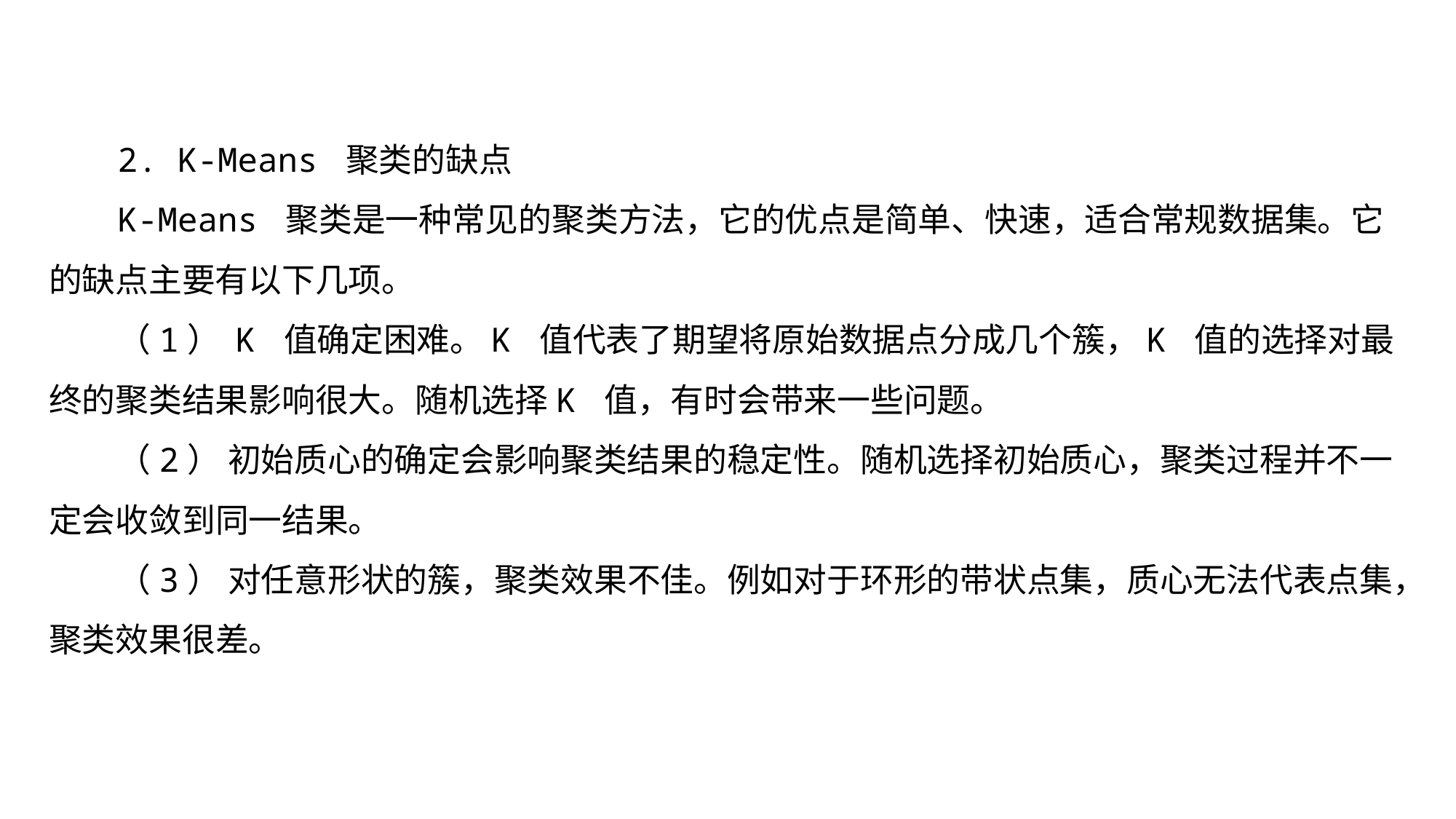

2. K-Means 聚类的缺点
K-Means 聚类是一种常见的聚类方法，它的优点是简单、快速，适合常规数据集。它的缺点主要有以下几项。
（1） K 值确定困难。K 值代表了期望将原始数据点分成几个簇，K 值的选择对最终的聚类结果影响很大。随机选择K 值，有时会带来一些问题。
（2） 初始质心的确定会影响聚类结果的稳定性。随机选择初始质心，聚类过程并不一定会收敛到同一结果。
（3） 对任意形状的簇，聚类效果不佳。例如对于环形的带状点集，质心无法代表点集，聚类效果很差。